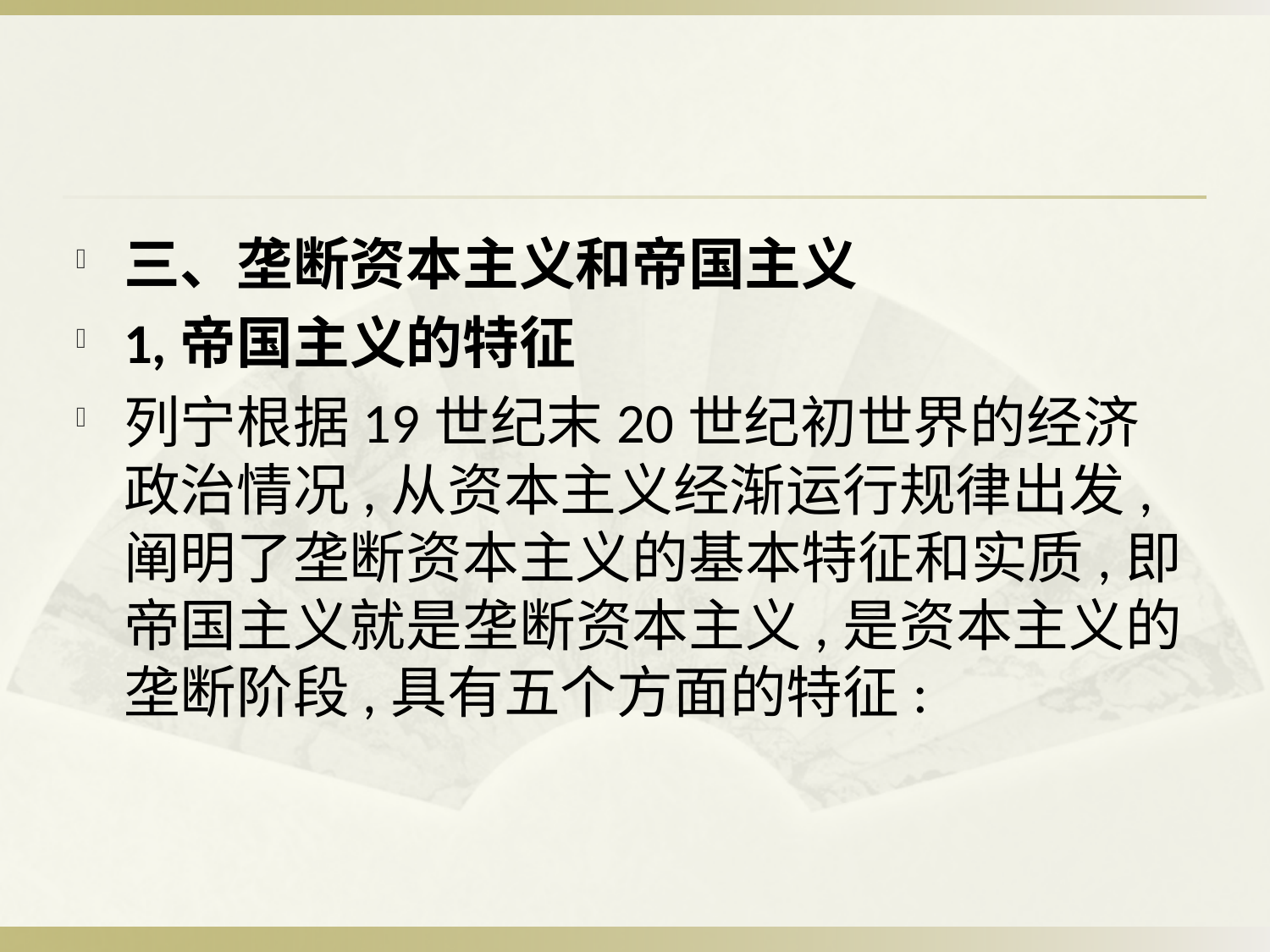

#
三、垄断资本主义和帝国主义
1,帝国主义的特征
列宁根据19世纪末20世纪初世界的经济政治情况,从资本主义经渐运行规律出发,阐明了垄断资本主义的基本特征和实质,即帝国主义就是垄断资本主义,是资本主义的垄断阶段,具有五个方面的特征: